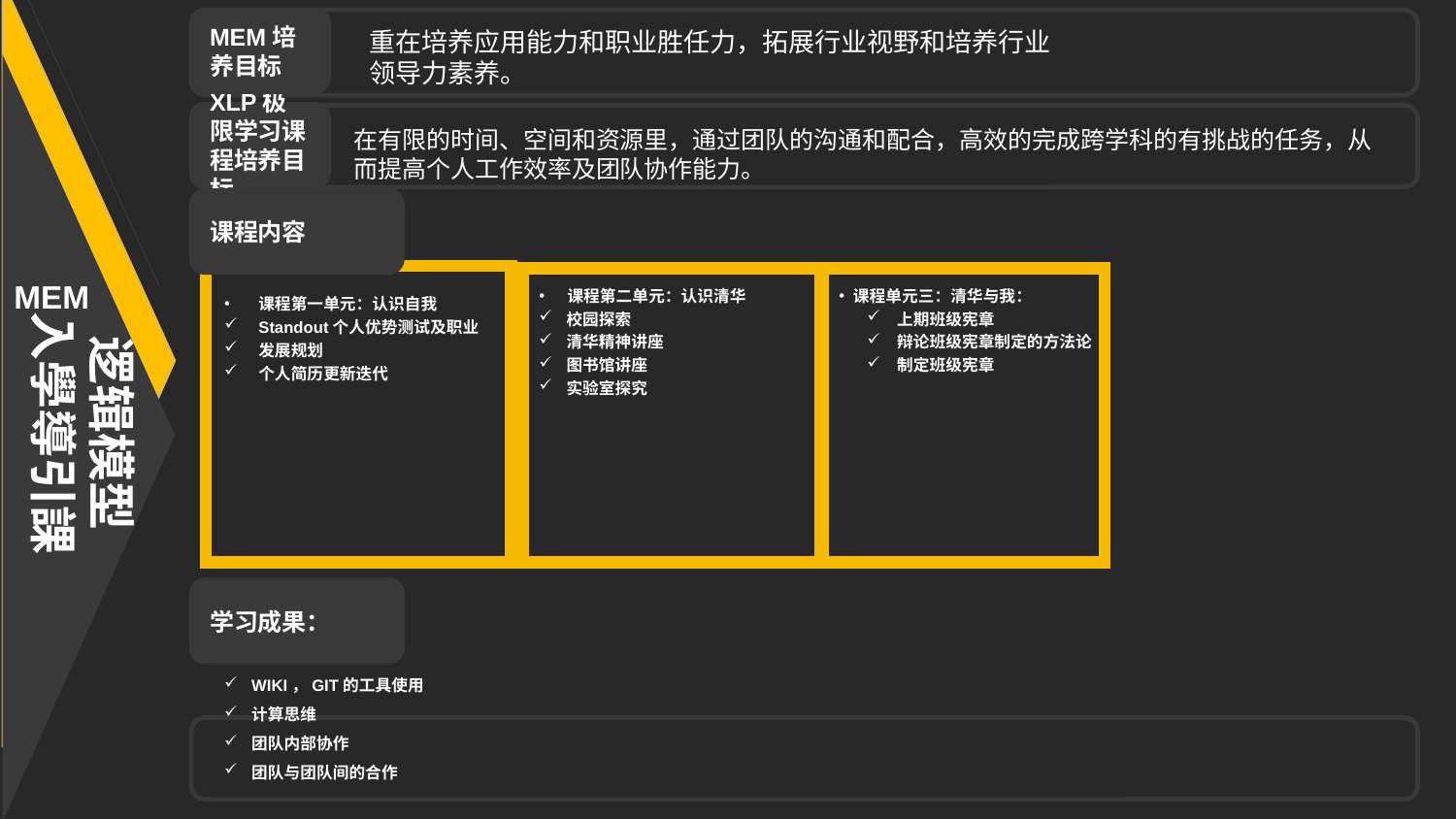

MEM培养目标
XLP极限学习课程培养目标

课程内容

重在培养应用能力和职业胜任力，拓展行业视野和培养行业领导力素养。
在有限的时间、空间和资源里，通过团队的沟通和配合，高效的完成跨学科的有挑战的任务，从而提高个人工作效率及团队协作能力。
逻辑模型
入學導引課
MEM

课程第二单元：认识清华
校园探索
清华精神讲座
图书馆讲座
实验室探究
课程单元三：清华与我：
上期班级宪章
辩论班级宪章制定的方法论
制定班级宪章
课程第一单元：认识自我
Standout个人优势测试及职业
发展规划
个人简历更新迭代

学习成果：
WIKI，GIT的工具使用
计算思维
团队内部协作
团队与团队间的合作